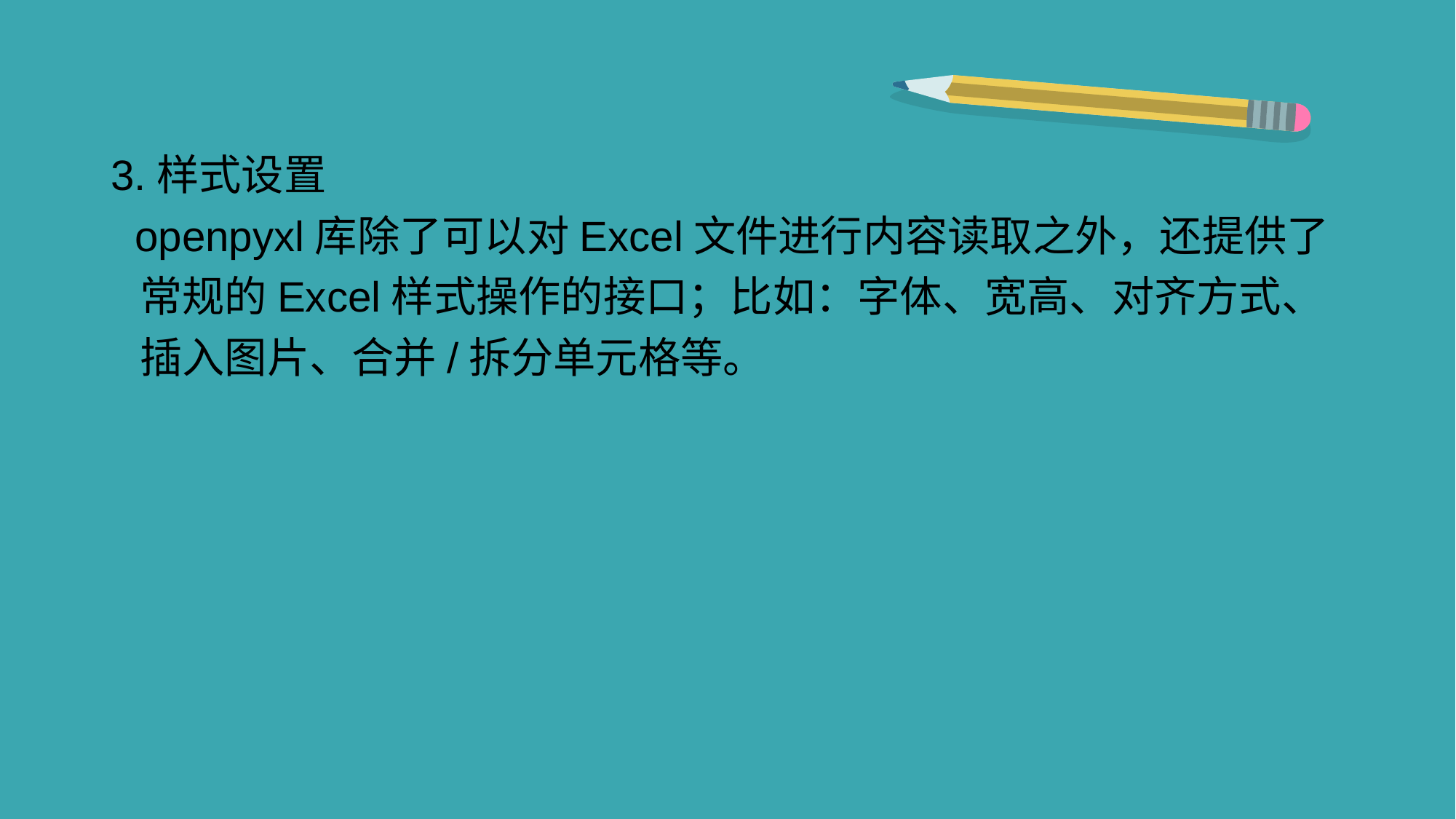

3.样式设置
  openpyxl库除了可以对Excel文件进行内容读取之外，还提供了
  常规的Excel样式操作的接口；比如：字体、宽高、对齐方式、
  插入图片、合并/拆分单元格等。